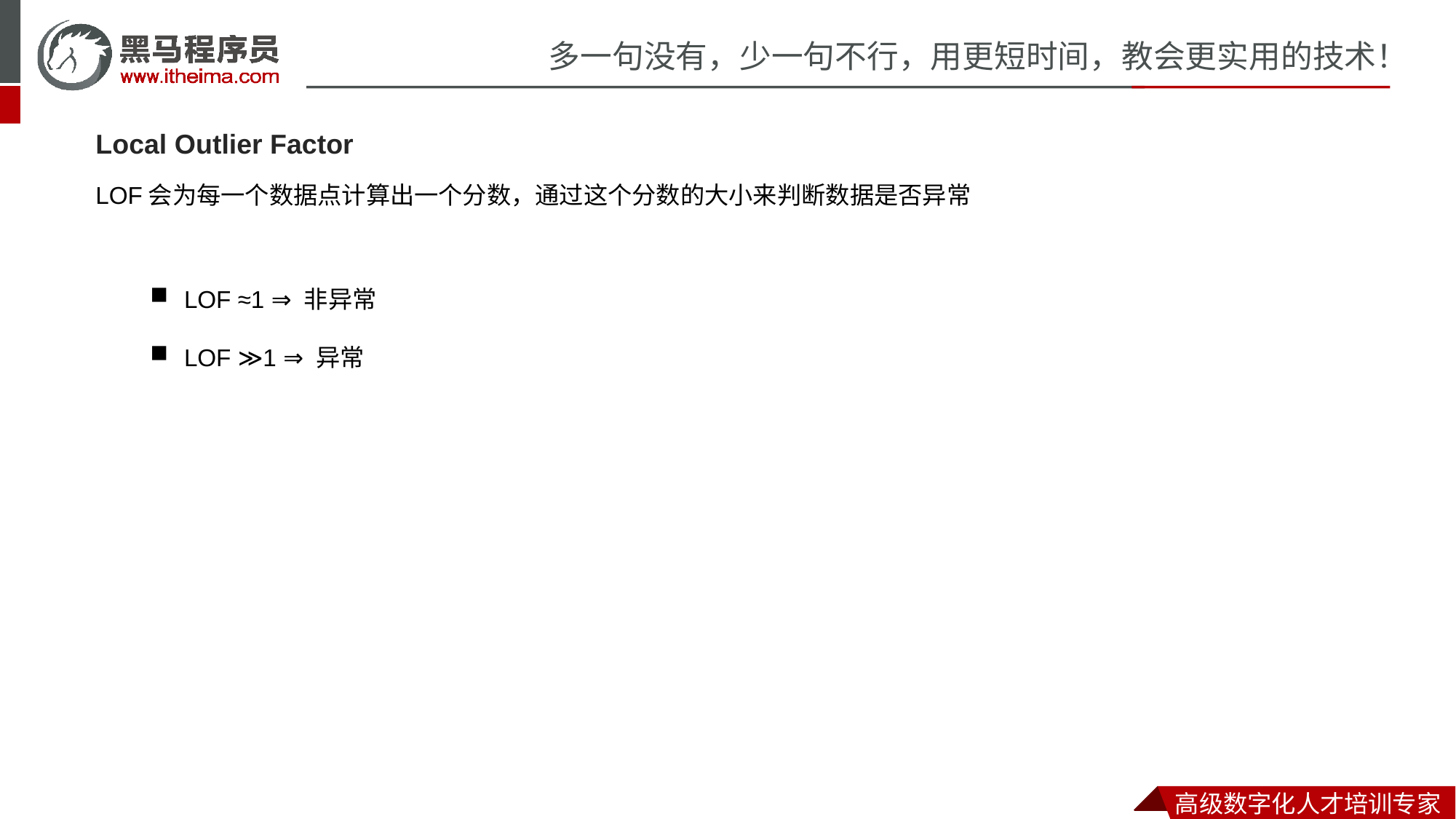

Local Outlier Factor
LOF会为每一个数据点计算出一个分数，通过这个分数的大小来判断数据是否异常

LOF ≈1 ⇒ 非异常

LOF ≫1 ⇒ 异常